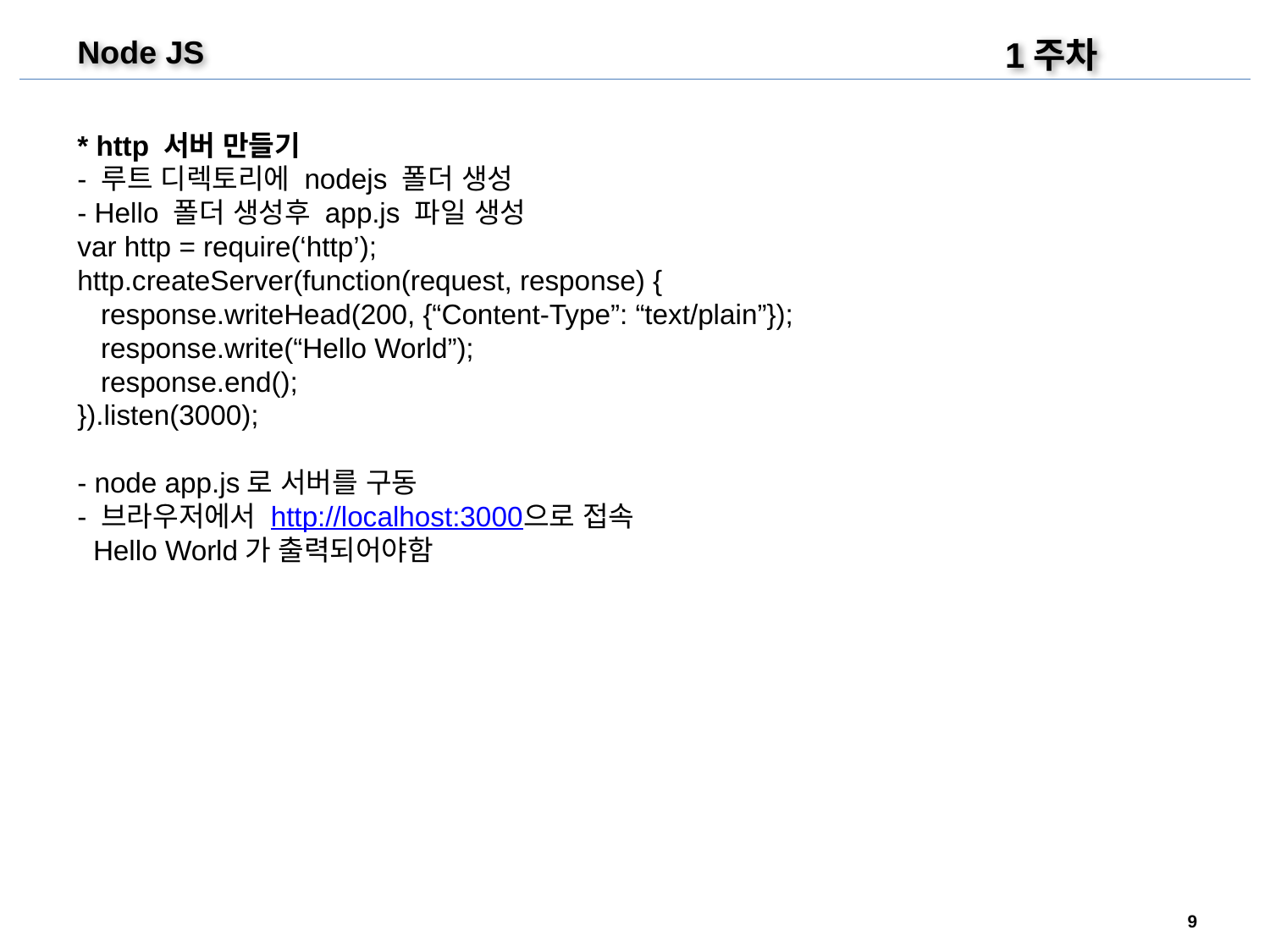

1주차
Node JS
* http 서버 만들기
- 루트 디렉토리에 nodejs 폴더 생성
- Hello 폴더 생성후 app.js 파일 생성
var http = require(‘http’);
http.createServer(function(request, response) {
   response.writeHead(200, {“Content-Type”: “text/plain”});
   response.write(“Hello World”);
   response.end();
}).listen(3000);

- node app.js로 서버를 구동
- 브라우저에서 http://localhost:3000으로 접속
  Hello World가 출력되어야함